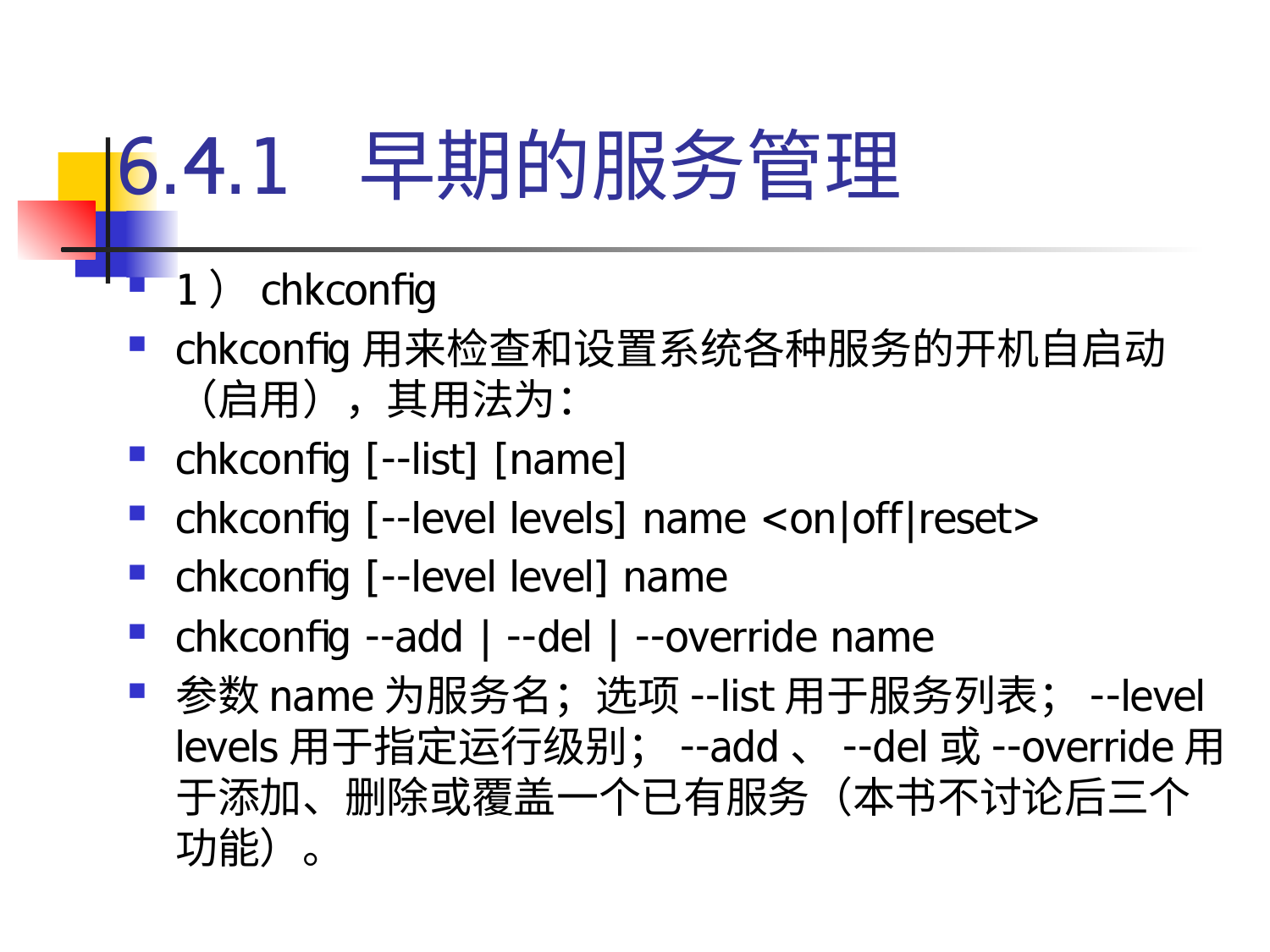

# 6.4.1  早期的服务管理
1）chkconfig
chkconfig用来检查和设置系统各种服务的开机自启动（启用），其用法为：
chkconfig [--list] [name]
chkconfig [--level levels] name <on|off|reset>
chkconfig [--level level] name
chkconfig --add | --del | --override name
参数name为服务名；选项--list用于服务列表；--level levels用于指定运行级别；--add、--del或--override用于添加、删除或覆盖一个已有服务（本书不讨论后三个功能）。